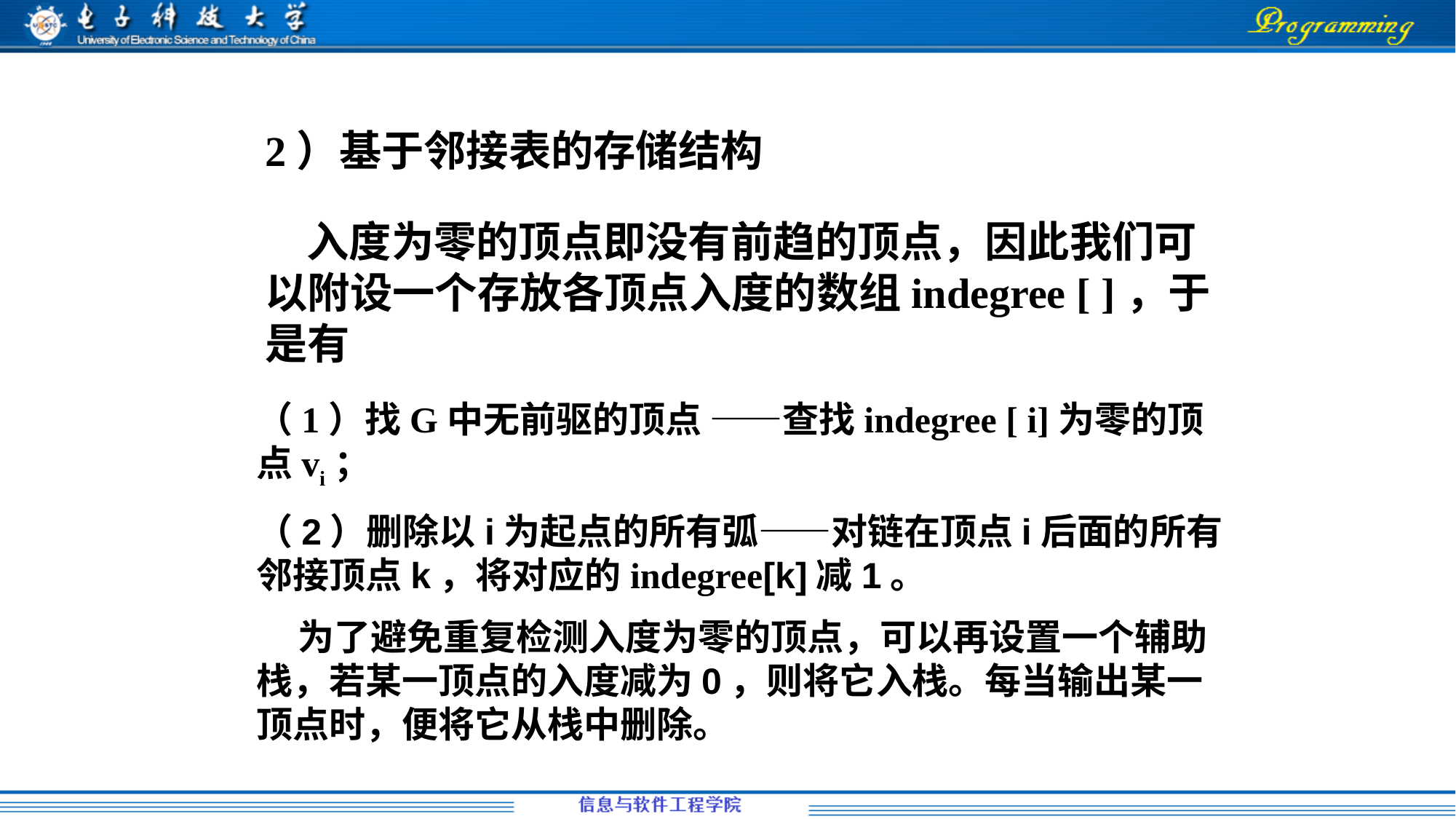

2）基于邻接表的存储结构
    入度为零的顶点即没有前趋的顶点，因此我们可以附设一个存放各顶点入度的数组indegree [ ]，于是有
（1）找G中无前驱的顶点 ——查找indegree [ i]为零的顶点vi；
（2）删除以i为起点的所有弧——对链在顶点i后面的所有邻接顶点k，将对应的indegree[k]减1。
    为了避免重复检测入度为零的顶点，可以再设置一个辅助栈，若某一顶点的入度减为0，则将它入栈。每当输出某一顶点时，便将它从栈中删除。